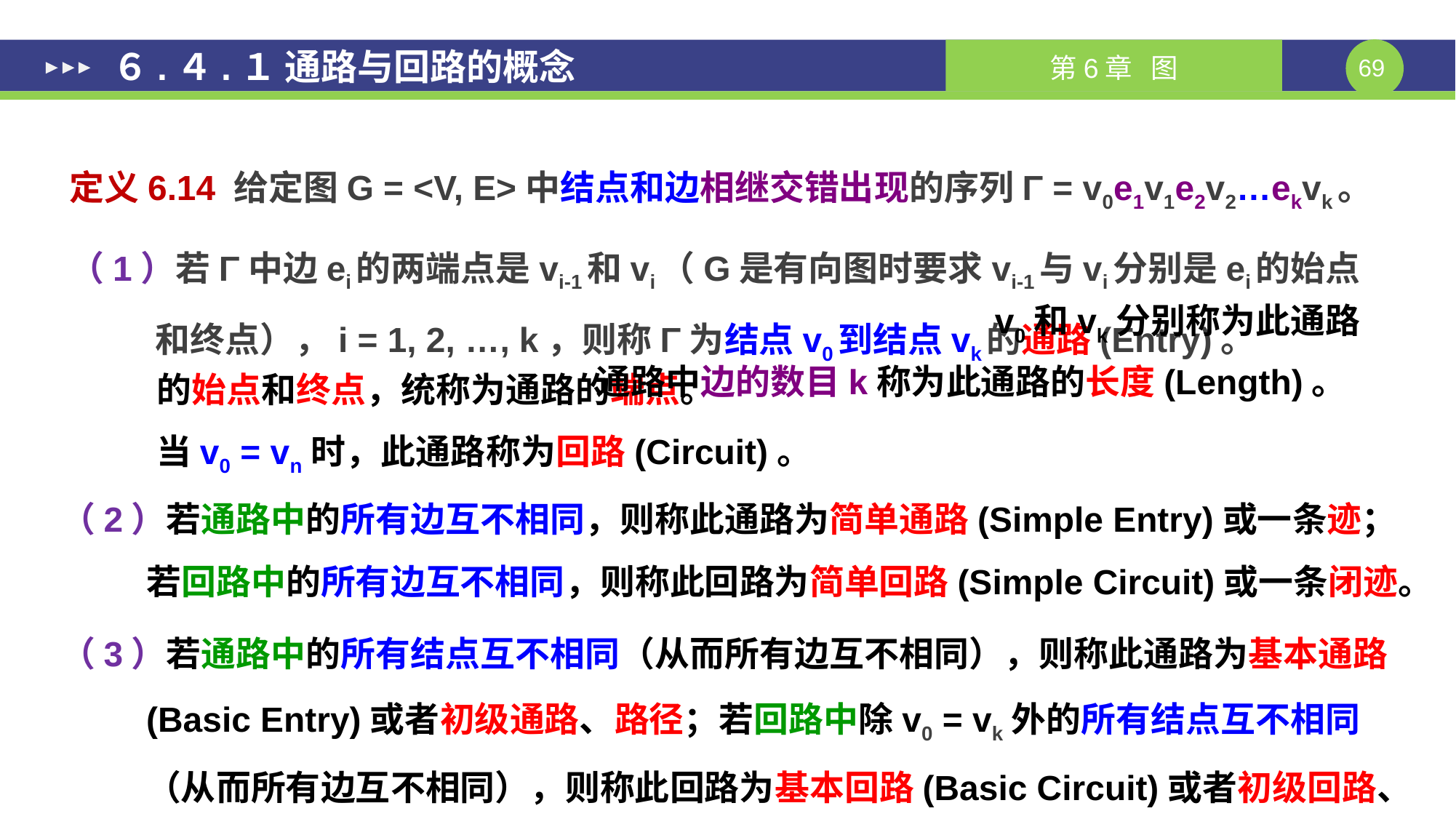

６.４.１ 通路与回路的概念
定义6.14 给定图G = <V, E>中结点和边相继交错出现的序列Γ = v0e1v1e2v2…ekvk。
（1）若Γ中边ei的两端点是vi-1和vi（G是有向图时要求vi-1与vi分别是ei的始点和终点），i = 1, 2, …, k，则称Γ为结点v0到结点vk的通路(Entry)。
                                                                                       v0和vk分别称为此通路的始点和终点，统称为通路的端点。
                                                       通路中边的数目k称为此通路的长度(Length)。
当v0 = vn时，此通路称为回路(Circuit)。
（2）若通路中的所有边互不相同，则称此通路为简单通路(Simple Entry)或一条迹；若回路中的所有边互不相同，则称此回路为简单回路(Simple Circuit)或一条闭迹。
（3）若通路中的所有结点互不相同（从而所有边互不相同），则称此通路为基本通路(Basic Entry)或者初级通路、路径；若回路中除v0 = vk外的所有结点互不相同（从而所有边互不相同），则称此回路为基本回路(Basic Circuit)或者初级回路、圈。